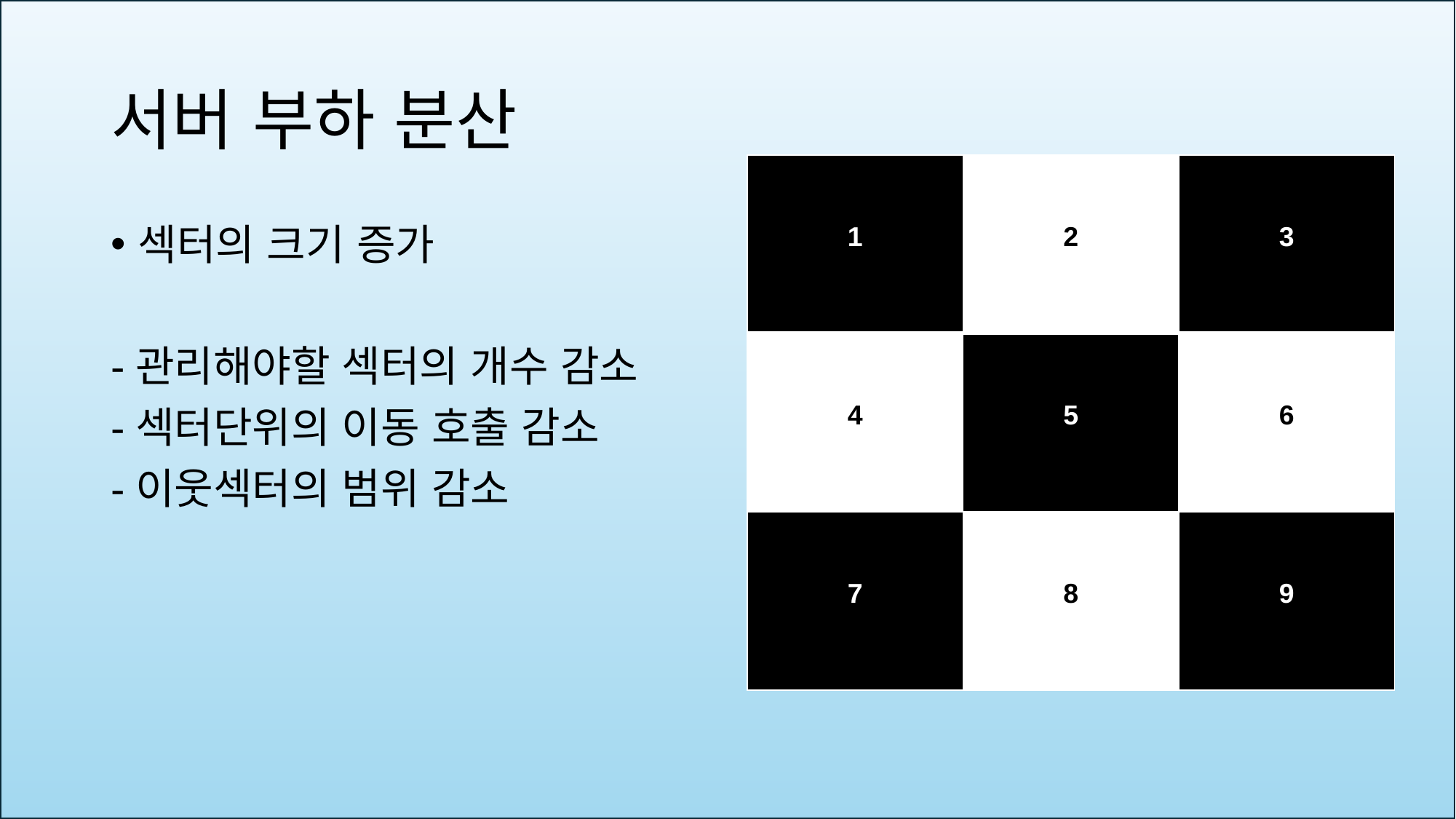

# 서버 부하 분산
| 1 | 2 | 3 |
| --- | --- | --- |
| 4 | 5 | 6 |
| 7 | 8 | 9 |

섹터의 크기 증가

-관리해야할 섹터의 개수 감소
-섹터단위의 이동 호출 감소
-이웃섹터의 범위 감소